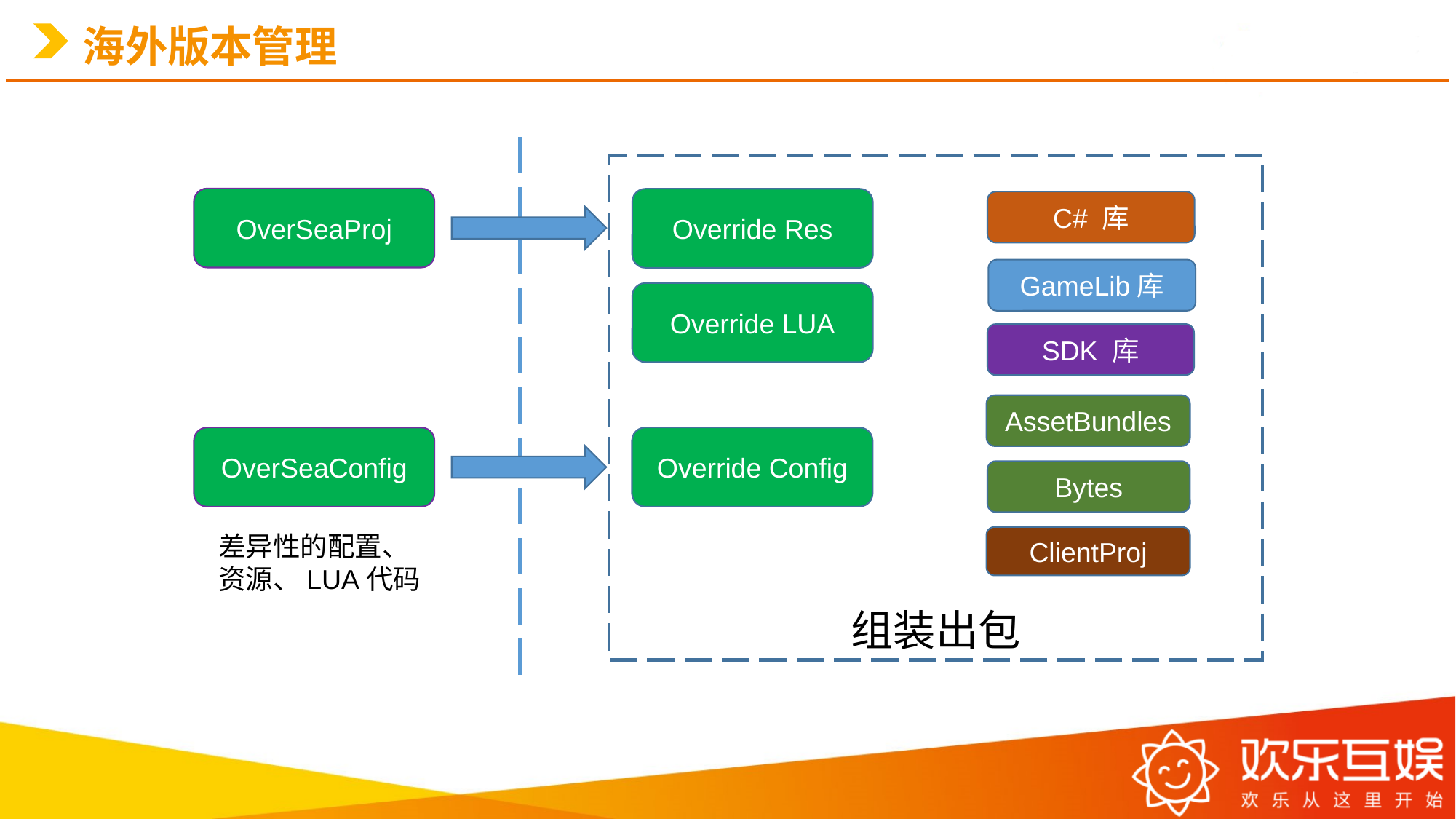

# 海外版本管理
组装出包
OverSeaProj
Override Res
C# 库

GameLib库
Override LUA
SDK 库
AssetBundles
OverSeaConfig
Override Config

Bytes
差异性的配置、
资源、LUA代码
ClientProj